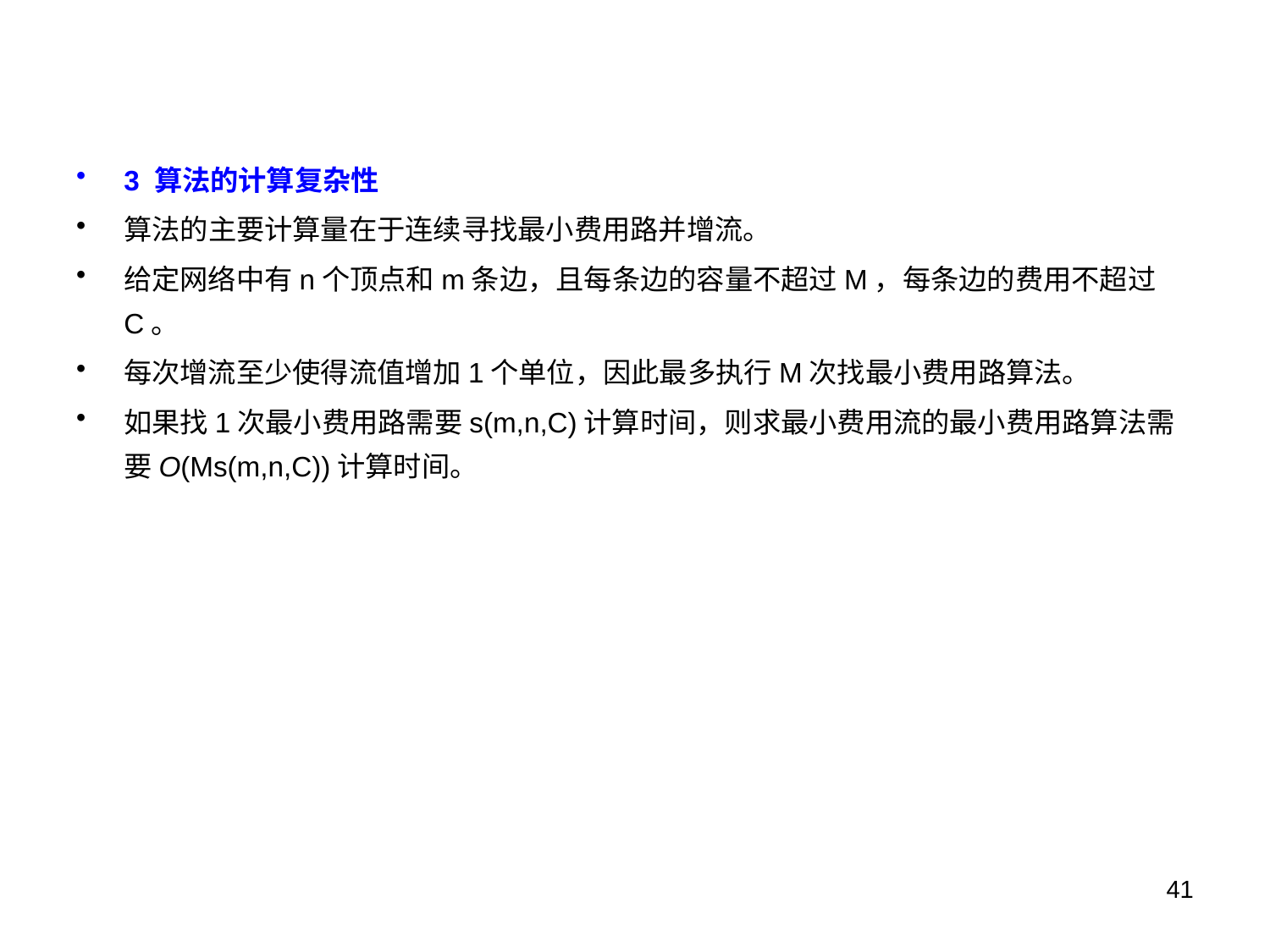

3 算法的计算复杂性
算法的主要计算量在于连续寻找最小费用路并增流。
给定网络中有n个顶点和m条边，且每条边的容量不超过M，每条边的费用不超过C。
每次增流至少使得流值增加1个单位，因此最多执行M次找最小费用路算法。
如果找1次最小费用路需要s(m,n,C)计算时间，则求最小费用流的最小费用路算法需要O(Ms(m,n,C))计算时间。
41